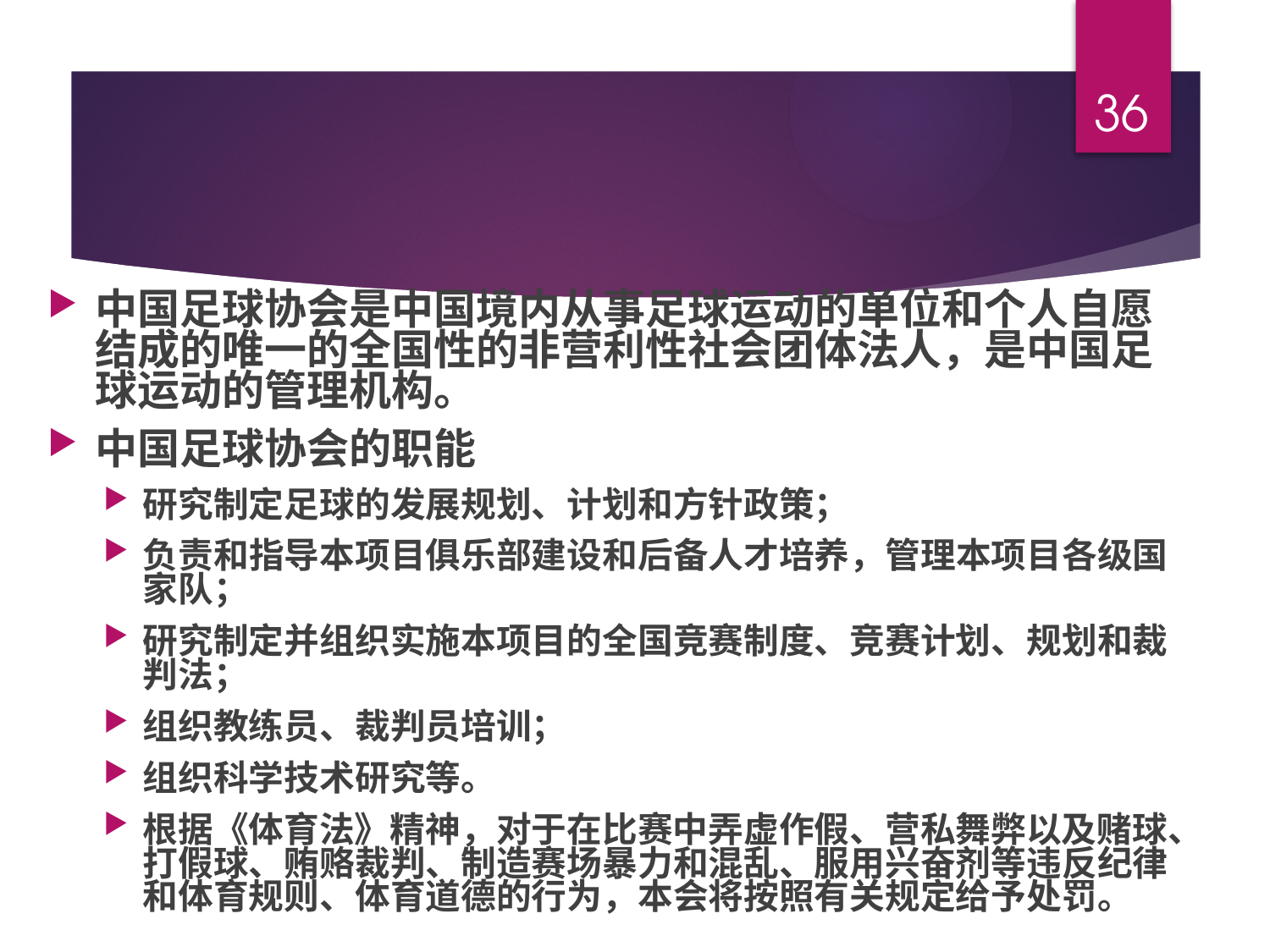

36
#
中国足球协会是中国境内从事足球运动的单位和个人自愿结成的唯一的全国性的非营利性社会团体法人，是中国足球运动的管理机构。
中国足球协会的职能
研究制定足球的发展规划、计划和方针政策；
负责和指导本项目俱乐部建设和后备人才培养，管理本项目各级国家队；
研究制定并组织实施本项目的全国竞赛制度、竞赛计划、规划和裁判法；
组织教练员、裁判员培训；
组织科学技术研究等。
根据《体育法》精神，对于在比赛中弄虚作假、营私舞弊以及赌球、打假球、贿赂裁判、制造赛场暴力和混乱、服用兴奋剂等违反纪律和体育规则、体育道德的行为，本会将按照有关规定给予处罚。